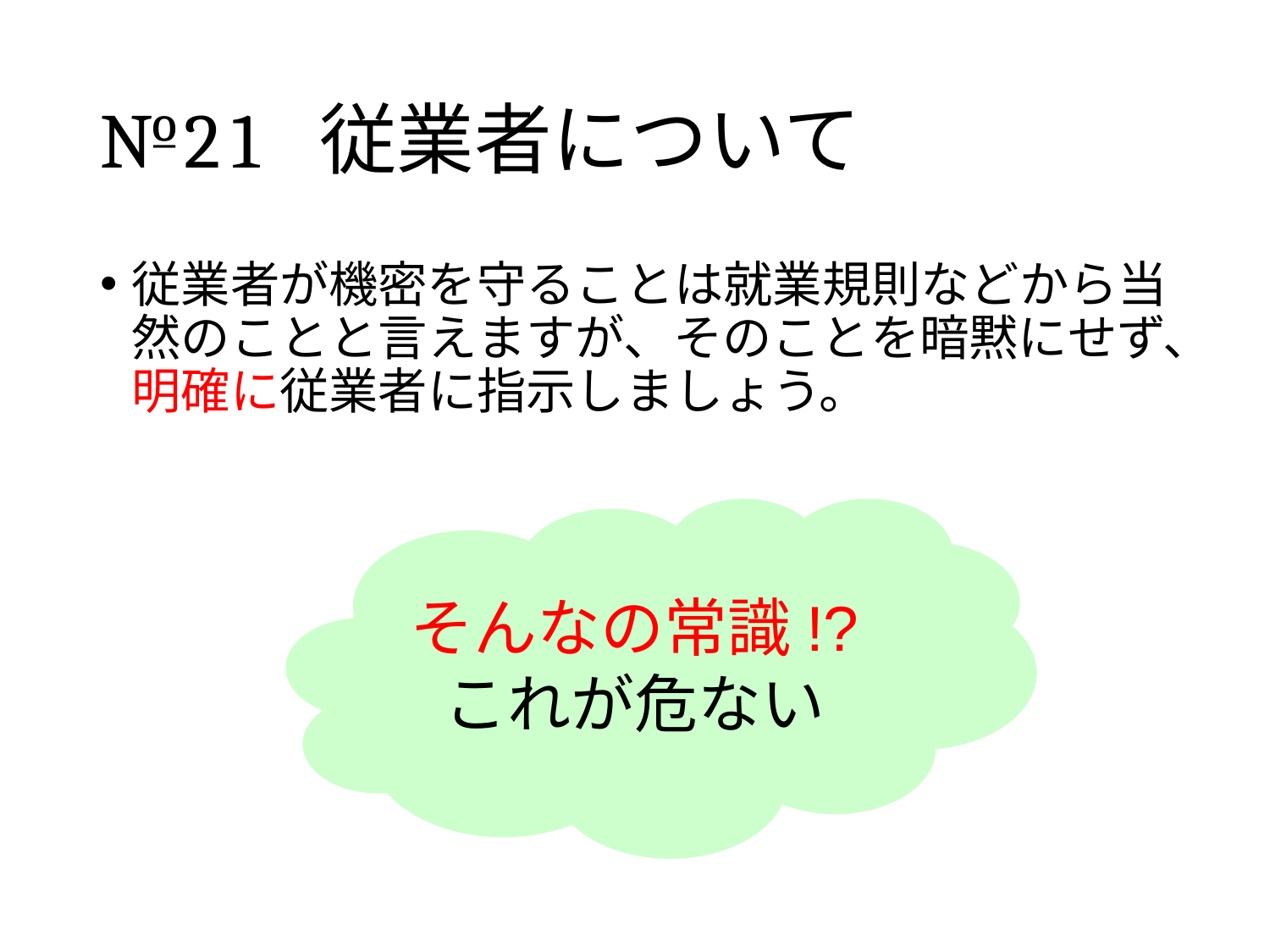

# №21  従業者について
従業者が機密を守ることは就業規則などから当然のことと言えますが、そのことを暗黙にせず、明確に従業者に指示しましょう。

そんなの常識!?
これが危ない